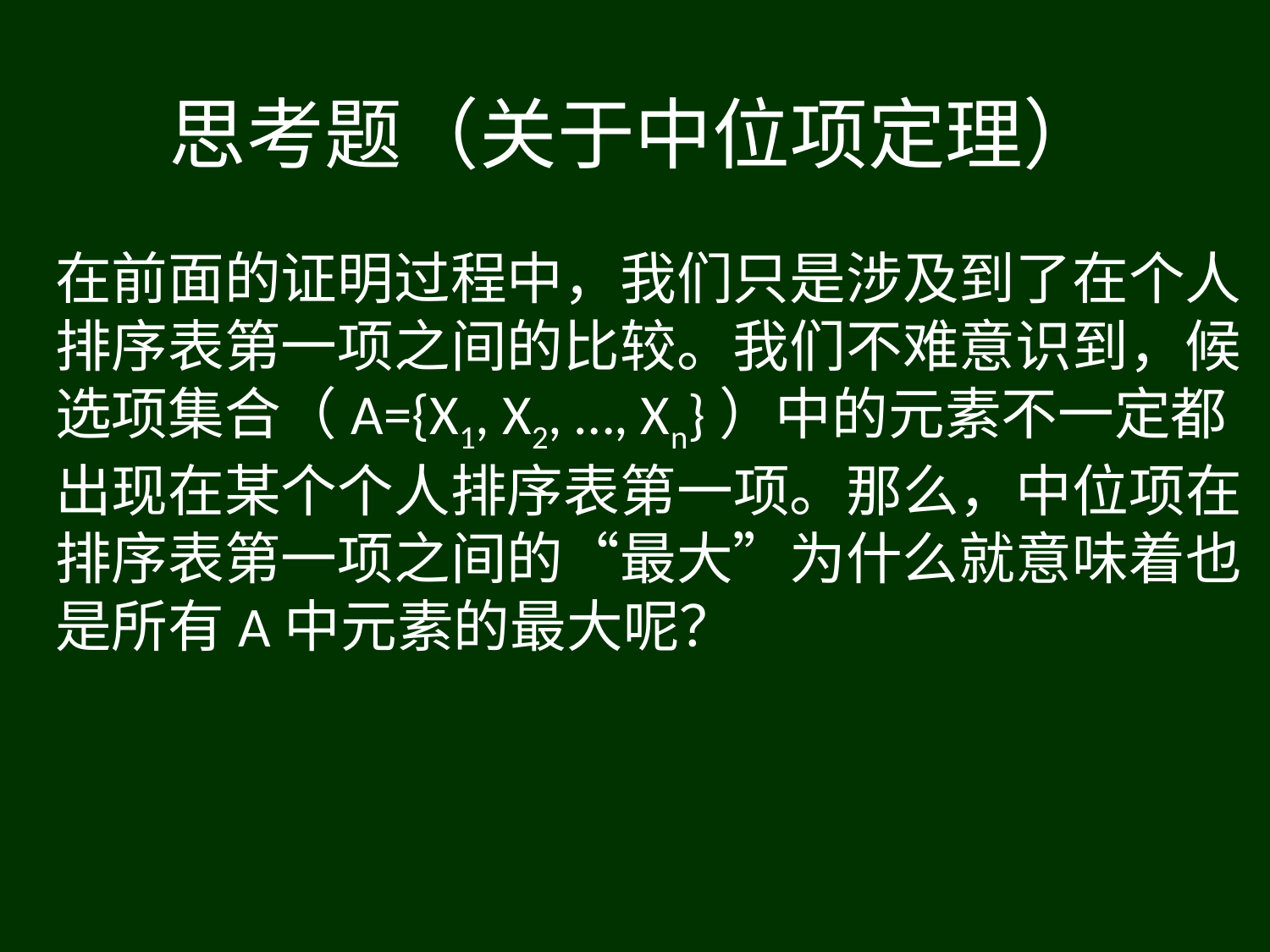

# 思考题（关于中位项定理）
在前面的证明过程中，我们只是涉及到了在个人排序表第一项之间的比较。我们不难意识到，候选项集合（A={X1, X2, …, Xn}）中的元素不一定都出现在某个个人排序表第一项。那么，中位项在排序表第一项之间的“最大”为什么就意味着也是所有A中元素的最大呢？